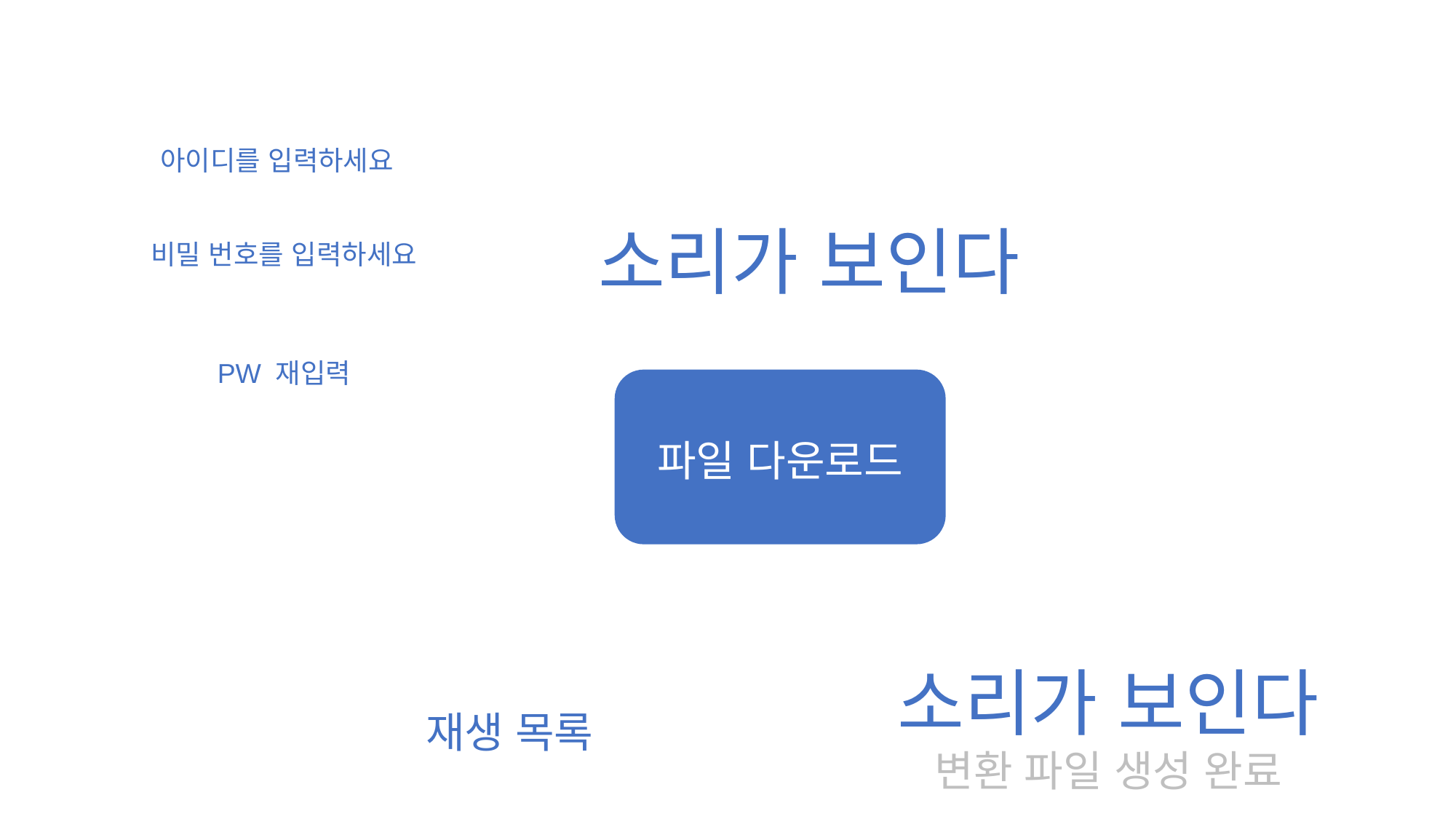

아이디를 입력하세요
소리가 보인다

비밀 번호를 입력하세요
PW 재입력

파일 다운로드
소리가 보인다
변환 파일 생성 완료

재생 목록